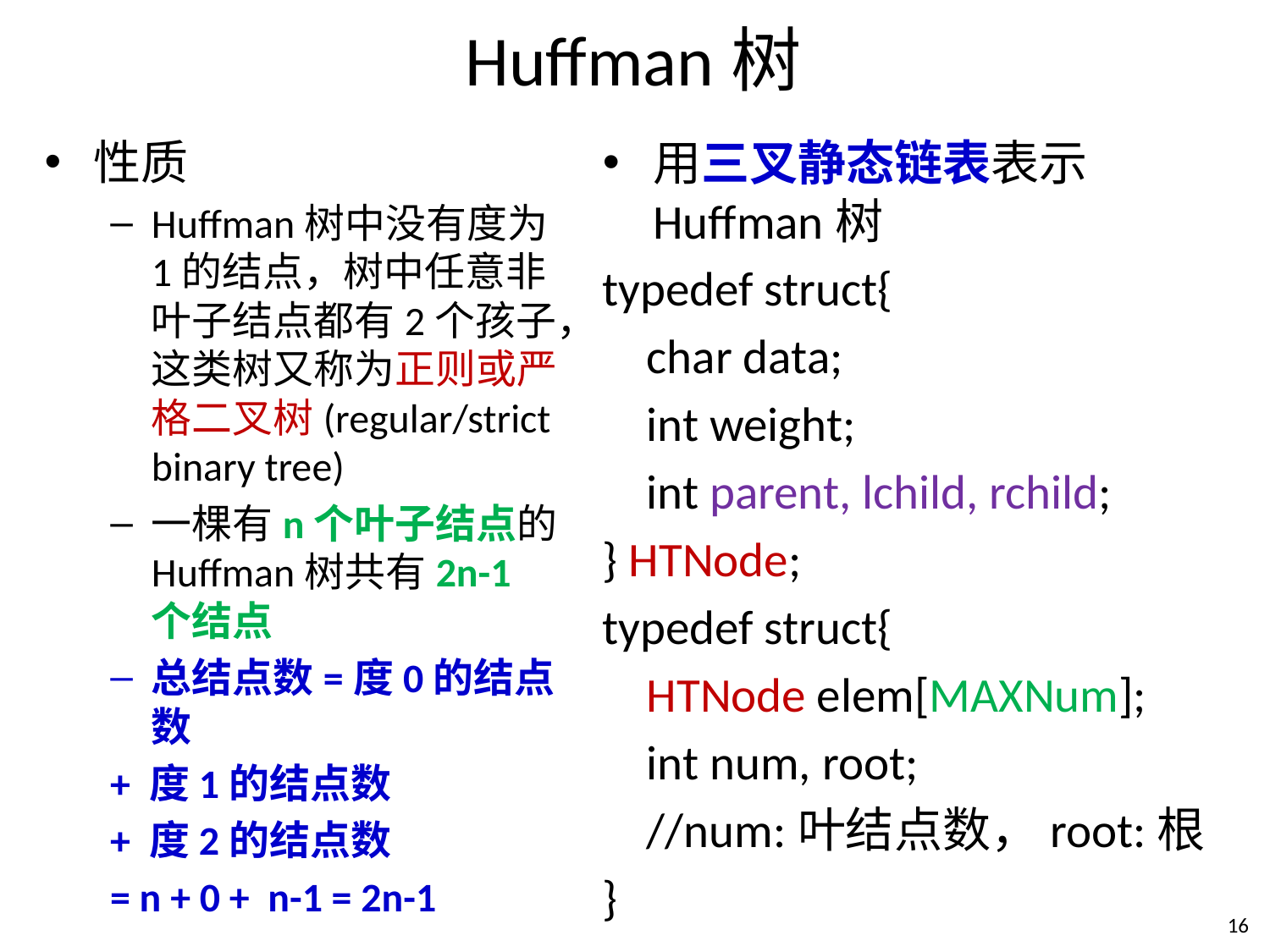

# Huffman树
性质
Huffman树中没有度为1的结点，树中任意非叶子结点都有2个孩子，这类树又称为正则或严格二叉树(regular/strict binary tree)
一棵有n个叶子结点的Huffman树共有2n-1个结点
总结点数=度0的结点数
+ 度1的结点数
+ 度2的结点数
= n + 0 +  n-1 = 2n-1

用三叉静态链表表示Huffman树
typedef struct{
    char data;
    int weight;
    int parent, lchild, rchild;
} HTNode;
typedef struct{
    HTNode elem[MAXNum];
    int num, root;
    //num:叶结点数，root:根
}

16